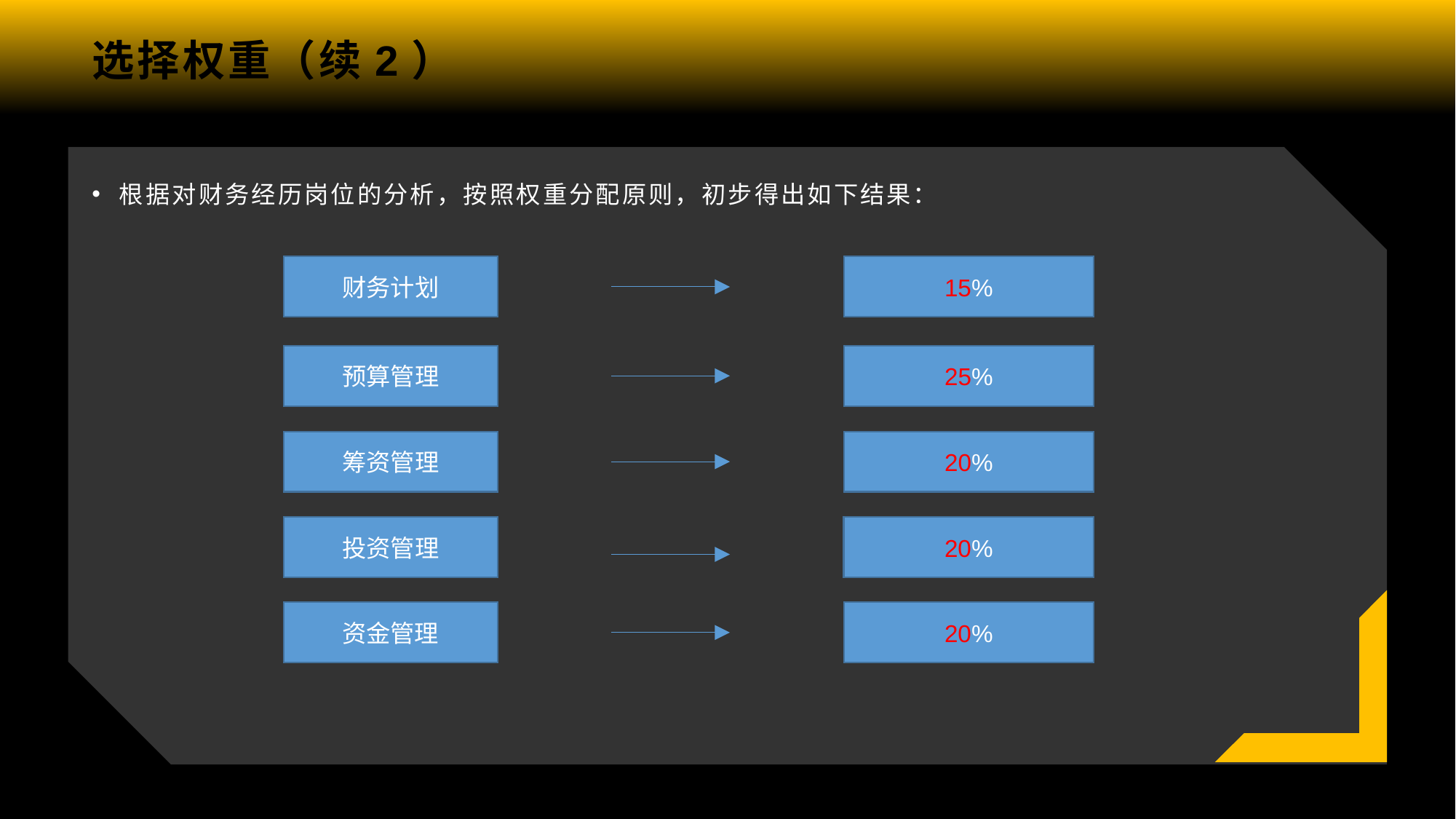

# 选择权重（续2）

根据对财务经历岗位的分析，按照权重分配原则，初步得出如下结果：
财务计划
15%
预算管理
25%
筹资管理
20%
投资管理
20%
资金管理
20%